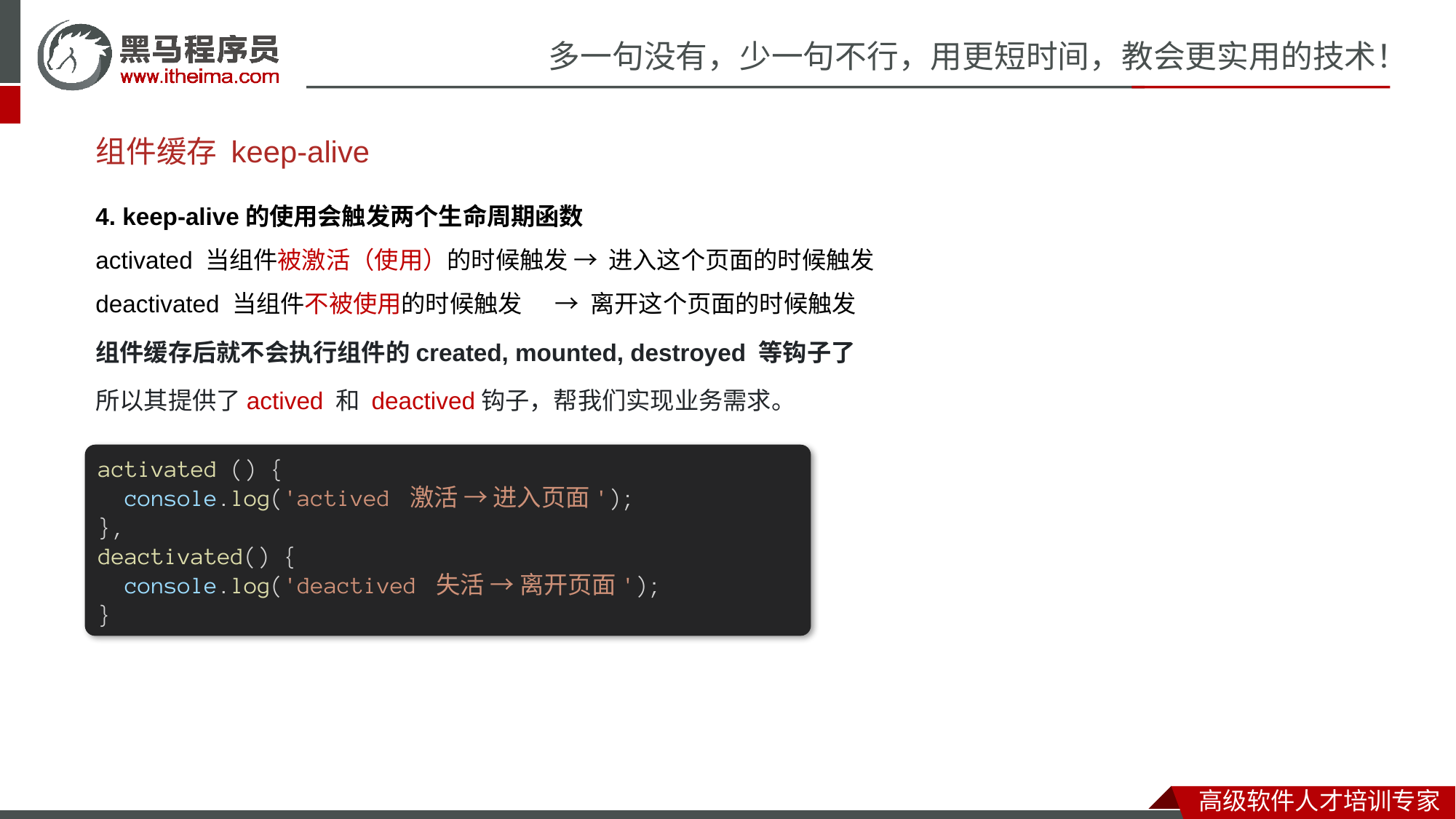

# 组件缓存 keep-alive
4. keep-alive的使用会触发两个生命周期函数
activated 当组件被激活（使用）的时候触发 →  进入这个页面的时候触发
deactivated 当组件不被使用的时候触发      →  离开这个页面的时候触发
组件缓存后就不会执行组件的created, mounted, destroyed 等钩子了
所以其提供了actived 和 deactived钩子，帮我们实现业务需求。
activated () {
  console.log('actived 激活 → 进入页面');
},
deactivated() {
  console.log('deactived 失活 → 离开页面');
}